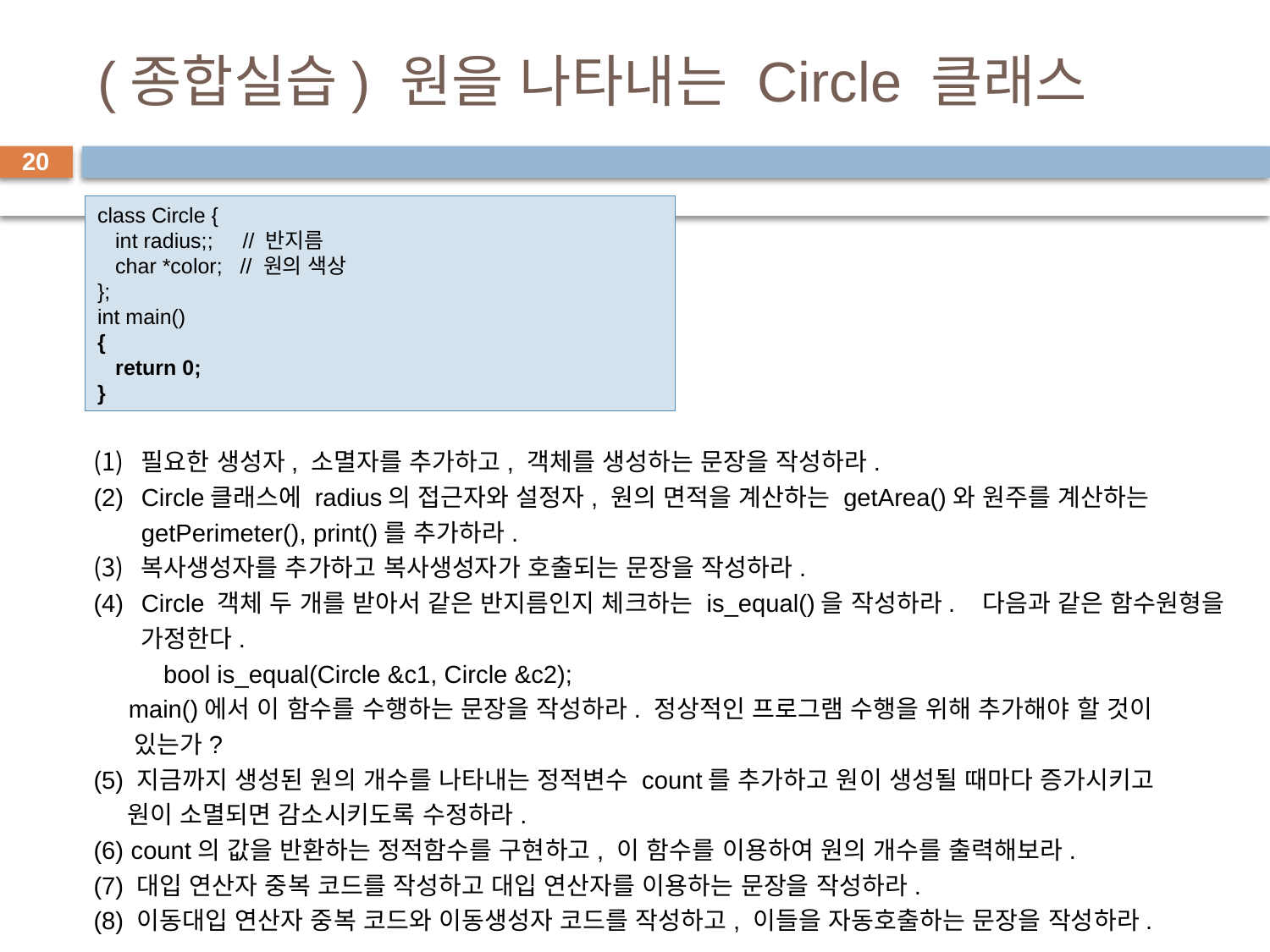

# (종합실습) 원을 나타내는 Circle 클래스
20
class Circle {
   int radius;;     // 반지름
   char *color;   // 원의 색상
};
int main()
{
   return 0;
}
필요한 생성자, 소멸자를 추가하고, 객체를 생성하는 문장을 작성하라.
Circle클래스에 radius의 접근자와 설정자, 원의 면적을 계산하는 getArea()와 원주를 계산하는 getPerimeter(), print()를 추가하라.
복사생성자를 추가하고 복사생성자가 호출되는 문장을 작성하라.
Circle 객체 두 개를 받아서 같은 반지름인지 체크하는 is_equal()을 작성하라.   다음과 같은 함수원형을 가정한다.
          bool is_equal(Circle &c1, Circle &c2);
     main()에서 이 함수를 수행하는 문장을 작성하라. 정상적인 프로그램 수행을 위해 추가해야 할 것이
     있는가?
(5) 지금까지 생성된 원의 개수를 나타내는 정적변수 count를 추가하고 원이 생성될 때마다 증가시키고
    원이 소멸되면 감소시키도록 수정하라.
(6) count의 값을 반환하는 정적함수를 구현하고, 이 함수를 이용하여 원의 개수를 출력해보라.
(7) 대입 연산자 중복 코드를 작성하고 대입 연산자를 이용하는 문장을 작성하라.
(8) 이동대입 연산자 중복 코드와 이동생성자 코드를 작성하고, 이들을 자동호출하는 문장을 작성하라.